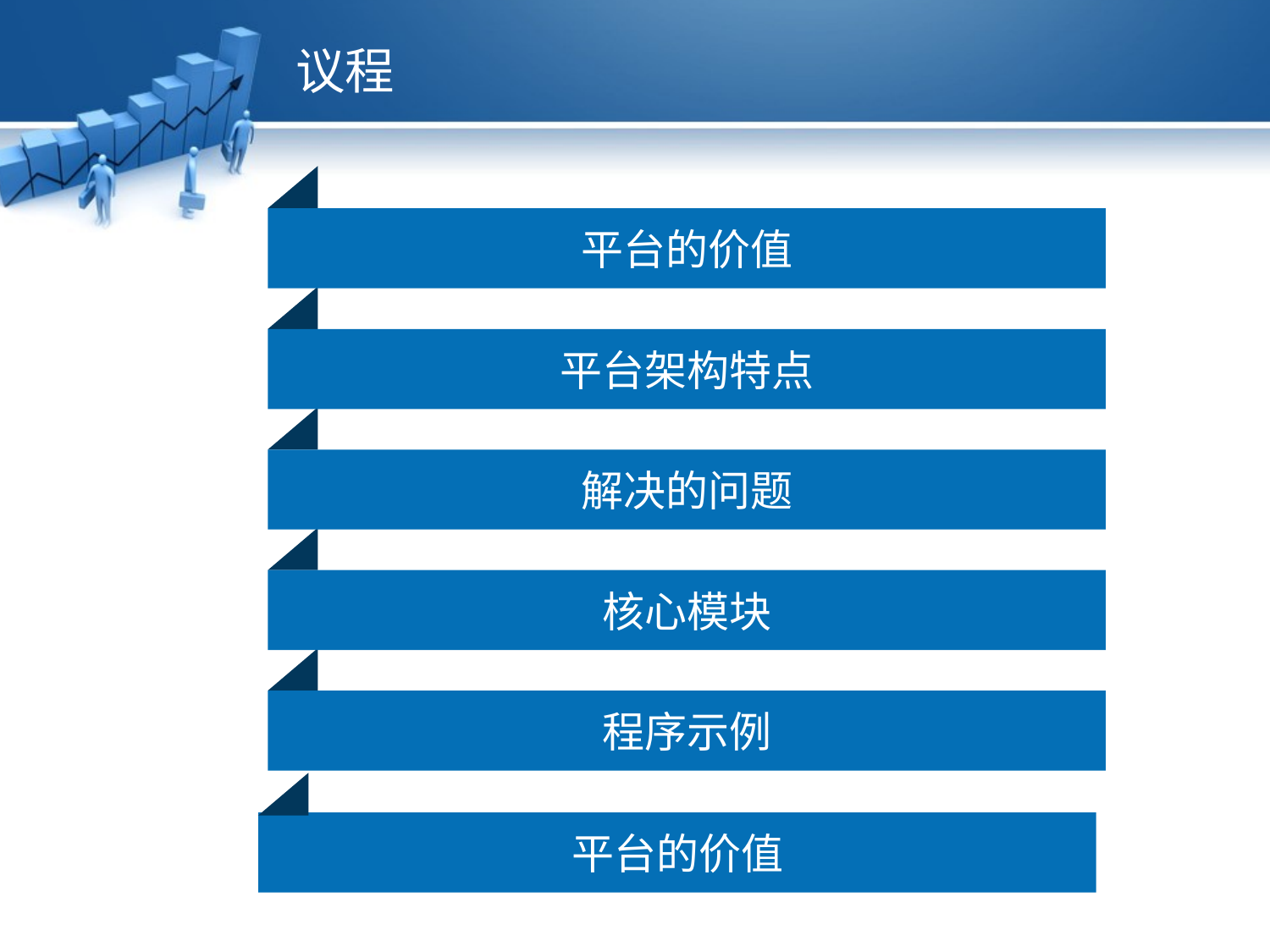

# 议程

平台的价值

平台架构特点

解决的问题

核心模块

程序示例

平台的价值